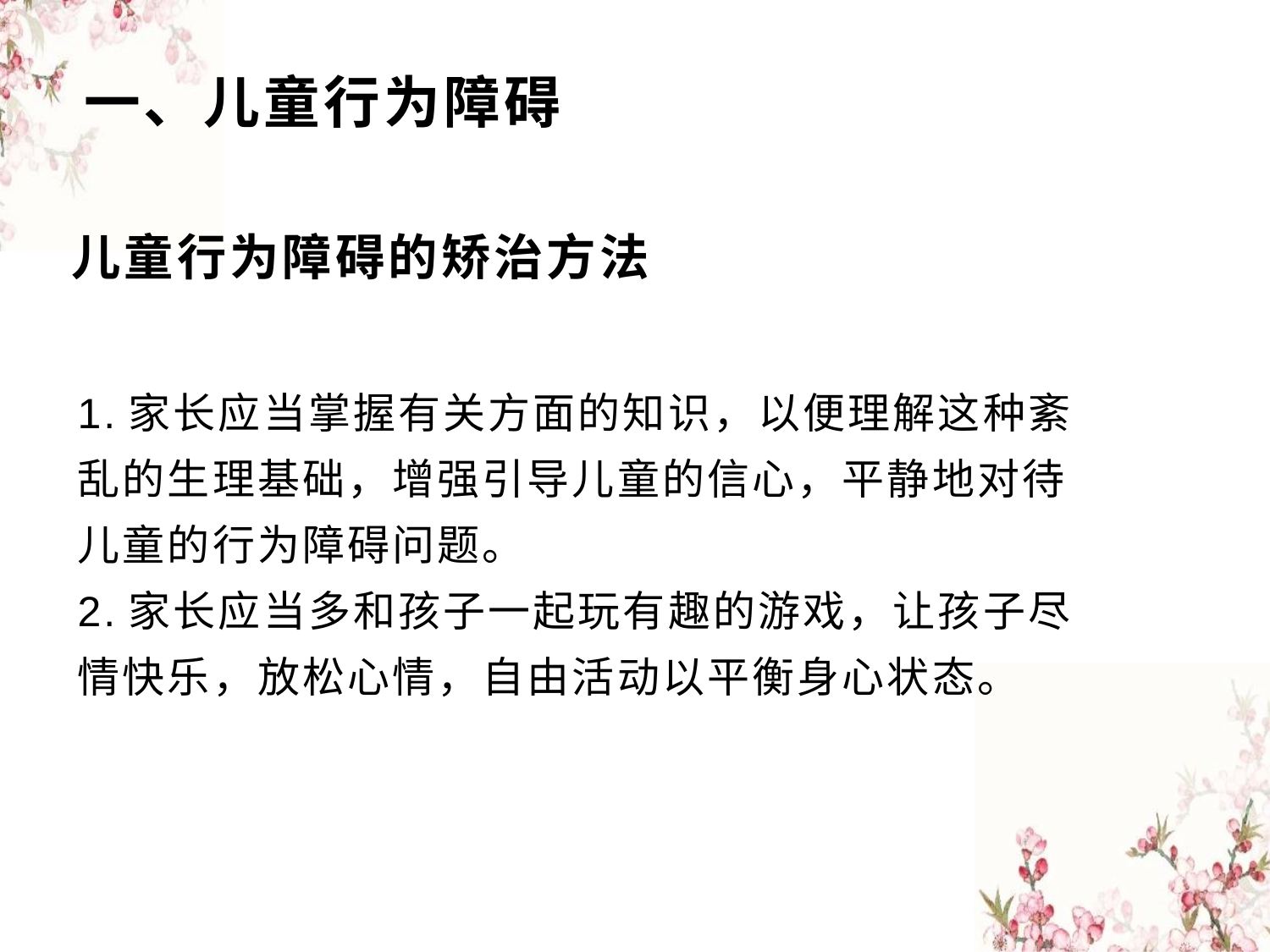

一、儿童行为障碍
一、儿童行为障碍
# 儿童行为障碍的矫治方法
1.家长应当掌握有关方面的知识，以便理解这种紊乱的生理基础，增强引导儿童的信心，平静地对待儿童的行为障碍问题。
2.家长应当多和孩子一起玩有趣的游戏，让孩子尽情快乐，放松心情，自由活动以平衡身心状态。